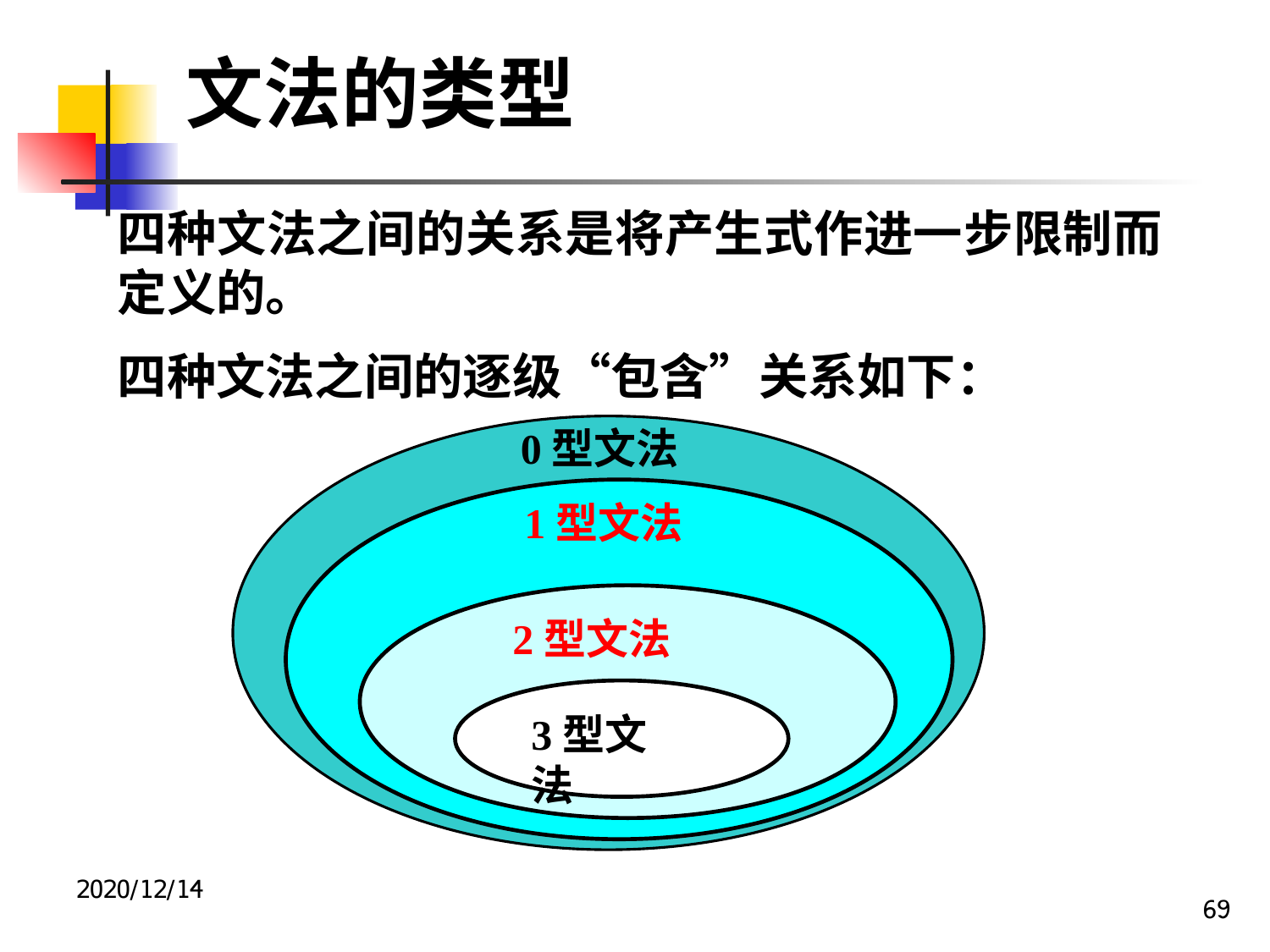

文法的类型
四种文法之间的关系是将产生式作进一步限制而定义的。
四种文法之间的逐级“包含”关系如下：

0型文法

1型文法

2型文法

3型文法
69
2020/12/14